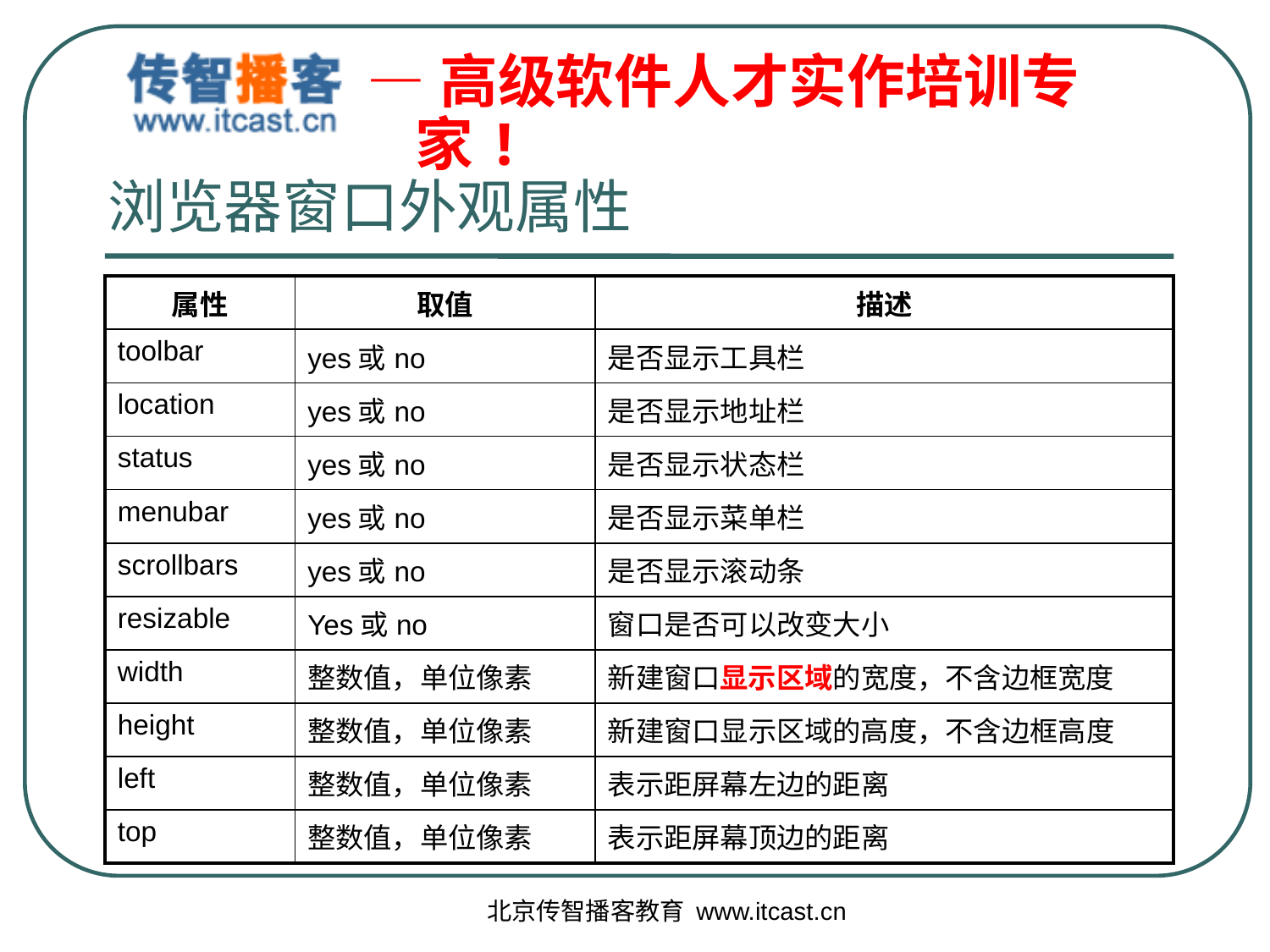

浏览器窗口外观属性
| 属性 | 取值 | 描述 |
| --- | --- | --- |
| toolbar | yes或no | 是否显示工具栏 |
| location | yes或no | 是否显示地址栏 |
| status | yes或no | 是否显示状态栏 |
| menubar | yes或no | 是否显示菜单栏 |
| scrollbars | yes或no | 是否显示滚动条 |
| resizable | Yes或no | 窗口是否可以改变大小 |
| width | 整数值，单位像素 | 新建窗口显示区域的宽度，不含边框宽度 |
| height | 整数值，单位像素 | 新建窗口显示区域的高度，不含边框高度 |
| left | 整数值，单位像素 | 表示距屏幕左边的距离 |
| top | 整数值，单位像素 | 表示距屏幕顶边的距离 |